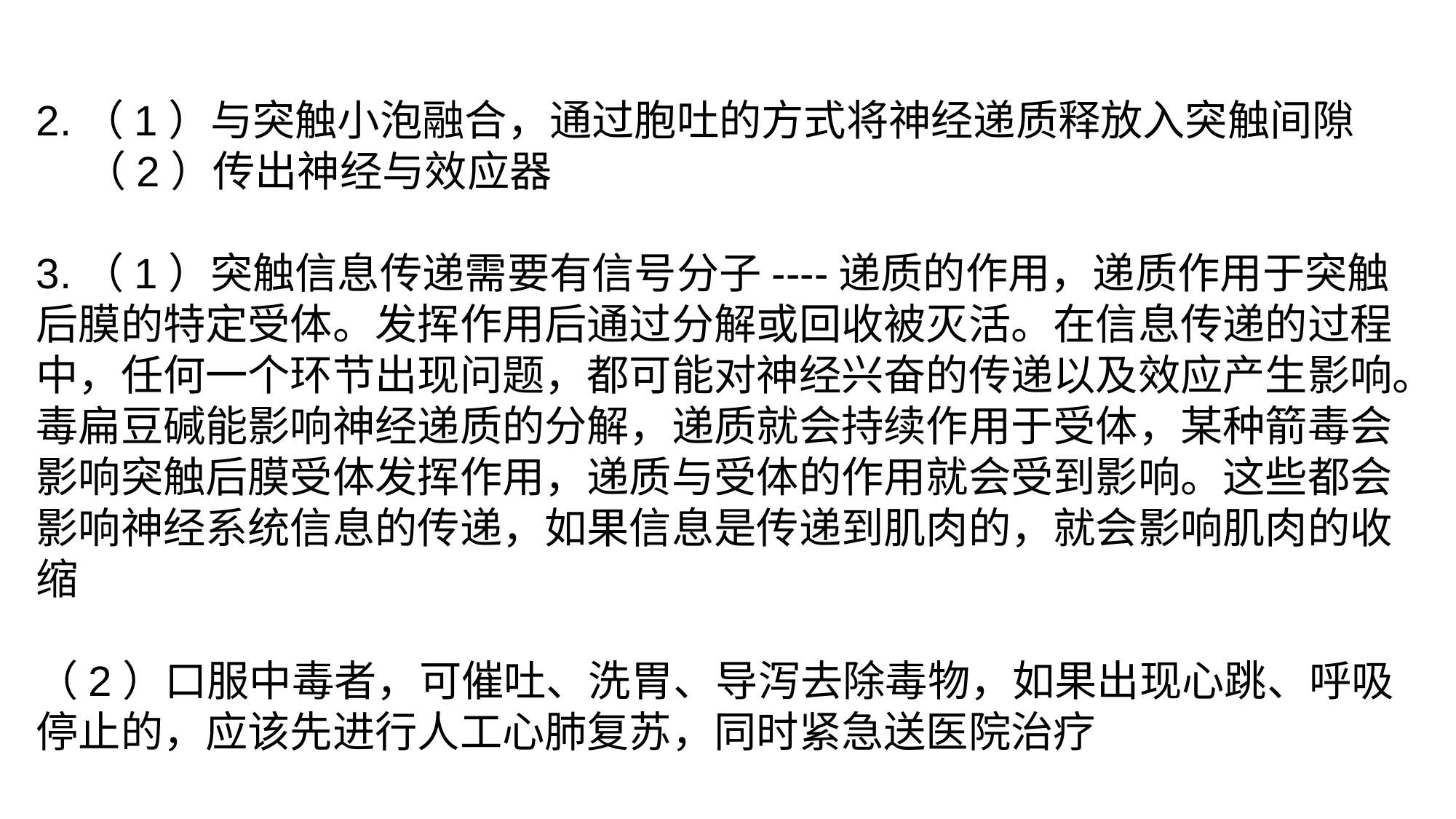

2.（1）与突触小泡融合，通过胞吐的方式将神经递质释放入突触间隙
    （2）传出神经与效应器

3.（1）突触信息传递需要有信号分子----递质的作用，递质作用于突触后膜的特定受体。发挥作用后通过分解或回收被灭活。在信息传递的过程中，任何一个环节出现问题，都可能对神经兴奋的传递以及效应产生影响。毒扁豆碱能影响神经递质的分解，递质就会持续作用于受体，某种箭毒会影响突触后膜受体发挥作用，递质与受体的作用就会受到影响。这些都会影响神经系统信息的传递，如果信息是传递到肌肉的，就会影响肌肉的收缩

（2）口服中毒者，可催吐、洗胃、导泻去除毒物，如果出现心跳、呼吸停止的，应该先进行人工心肺复苏，同时紧急送医院治疗